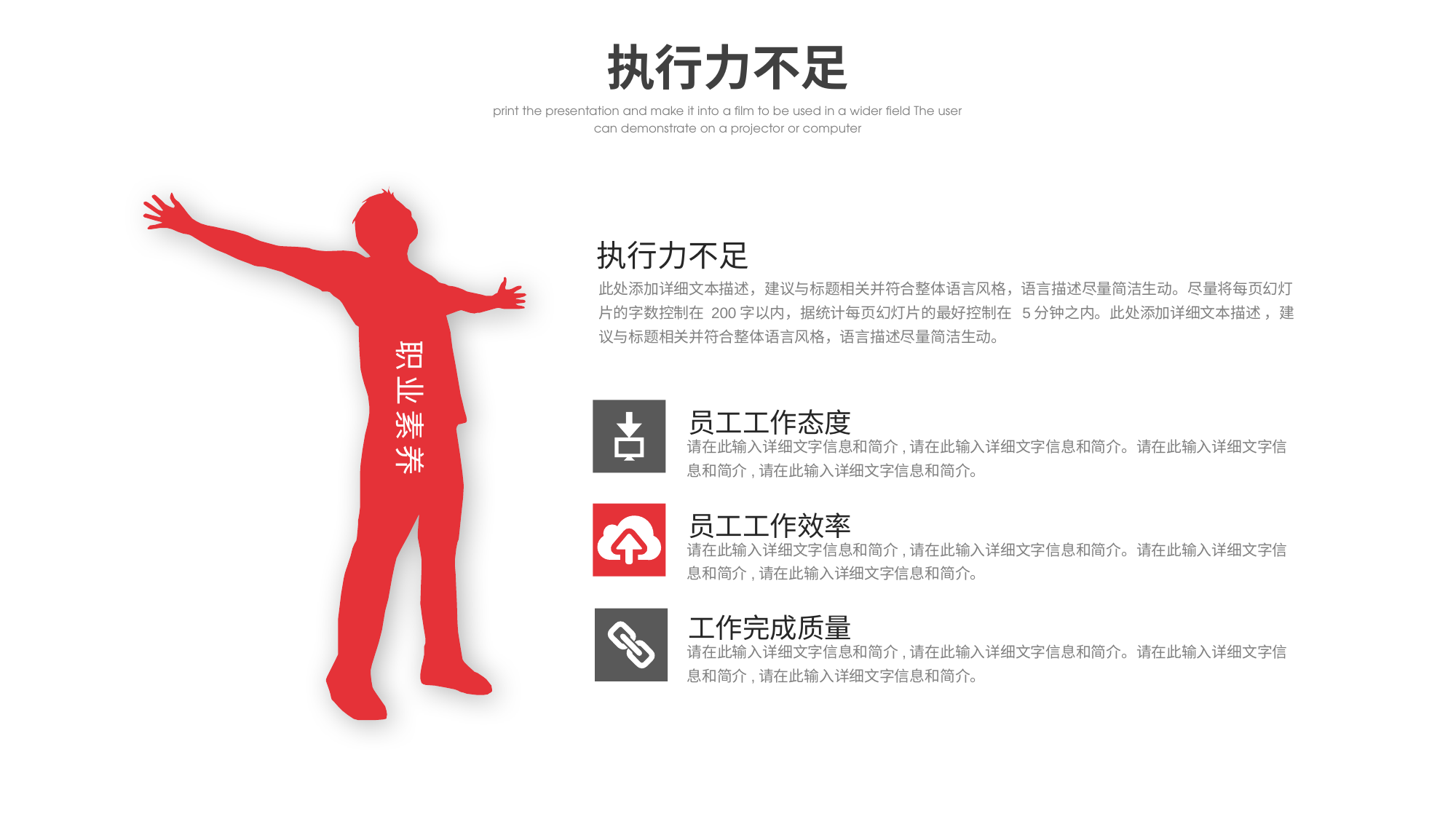

执行力不足
print the presentation and make it into a film to be used in a wider field The user can demonstrate on a projector or computer

执行力不足
此处添加详细文本描述，建议与标题相关并符合整体语言风格，语言描述尽量简洁生动。尽量将每页幻灯片的字数控制在 200字以内，据统计每页幻灯片的最好控制在  5分钟之内。此处添加详细文本描述 ，建议与标题相关并符合整体语言风格，语言描述尽量简洁生动。
职业素养
员工工作态度
请在此输入详细文字信息和简介,请在此输入详细文字信息和简介。请在此输入详细文字信息和简介,请在此输入详细文字信息和简介。

员工工作效率
请在此输入详细文字信息和简介,请在此输入详细文字信息和简介。请在此输入详细文字信息和简介,请在此输入详细文字信息和简介。

工作完成质量
请在此输入详细文字信息和简介,请在此输入详细文字信息和简介。请在此输入详细文字信息和简介,请在此输入详细文字信息和简介。